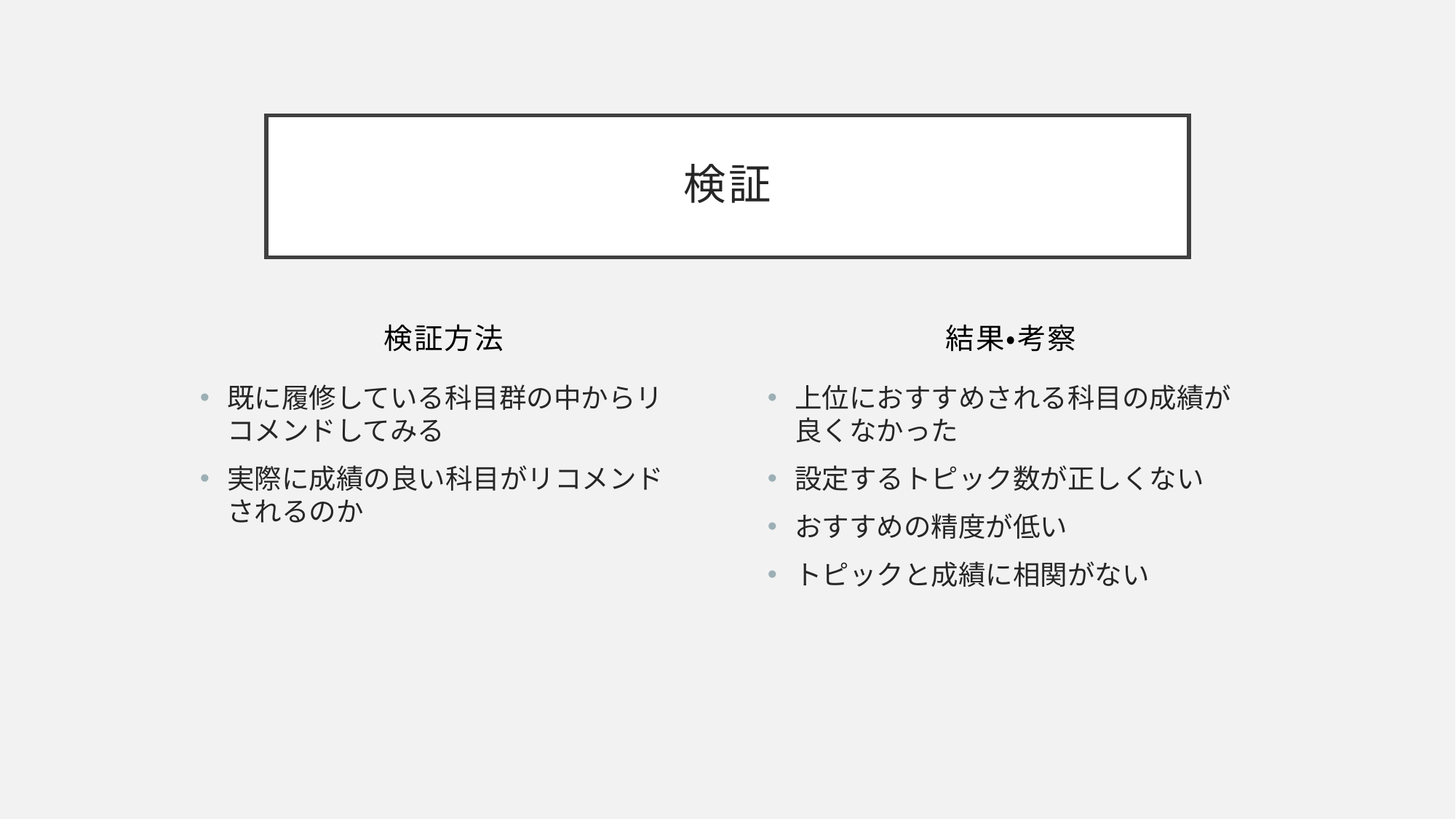

# 検証
検証方法
結果・考察
既に履修している科目群の中からリコメンドしてみる
実際に成績の良い科目がリコメンドされるのか

上位におすすめされる科目の成績が良くなかった
設定するトピック数が正しくない
おすすめの精度が低い
トピックと成績に相関がない